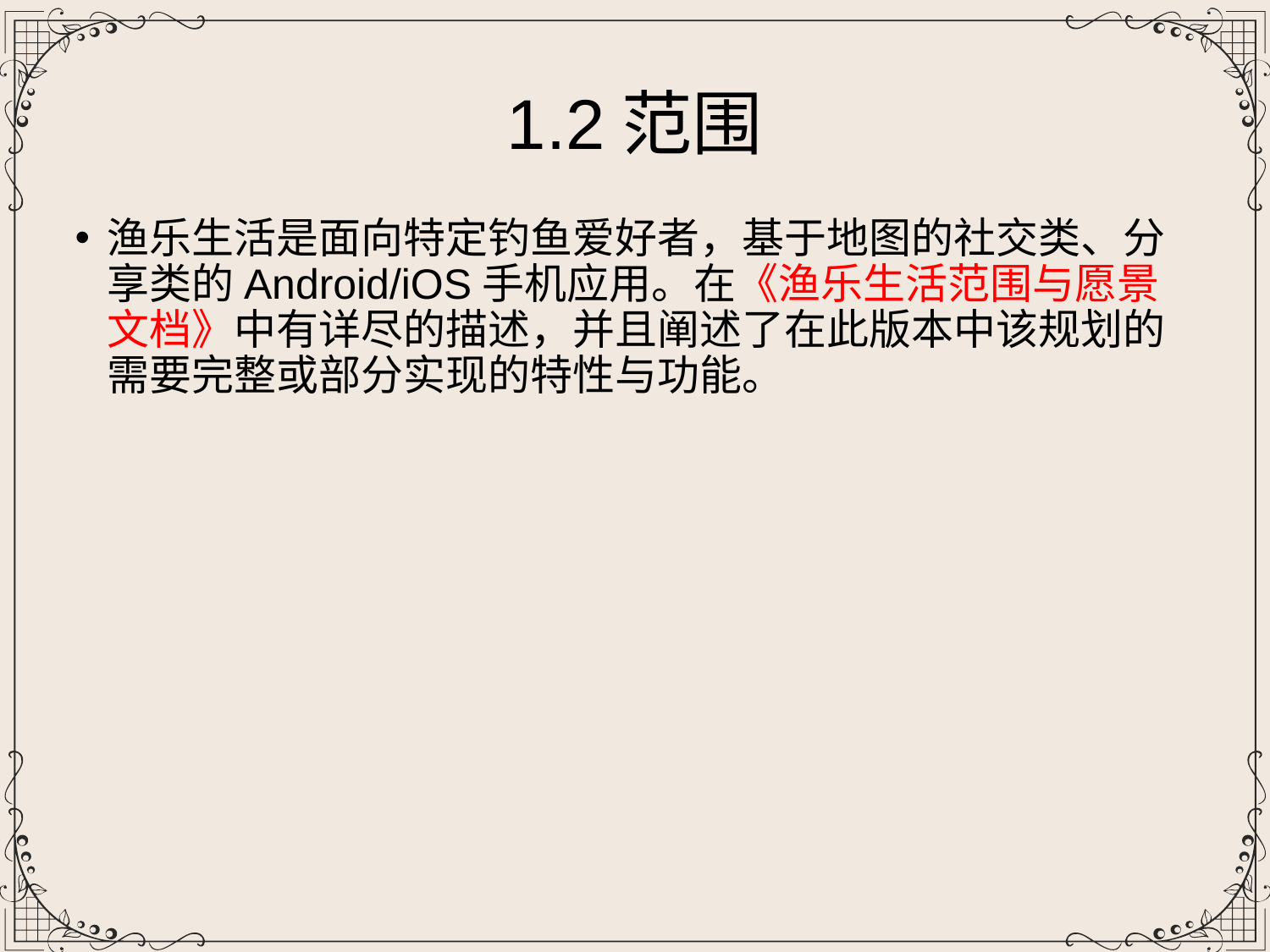

1.2范围
渔乐生活是面向特定钓鱼爱好者，基于地图的社交类、分享类的Android/iOS手机应用。在《渔乐生活范围与愿景文档》中有详尽的描述，并且阐述了在此版本中该规划的需要完整或部分实现的特性与功能。